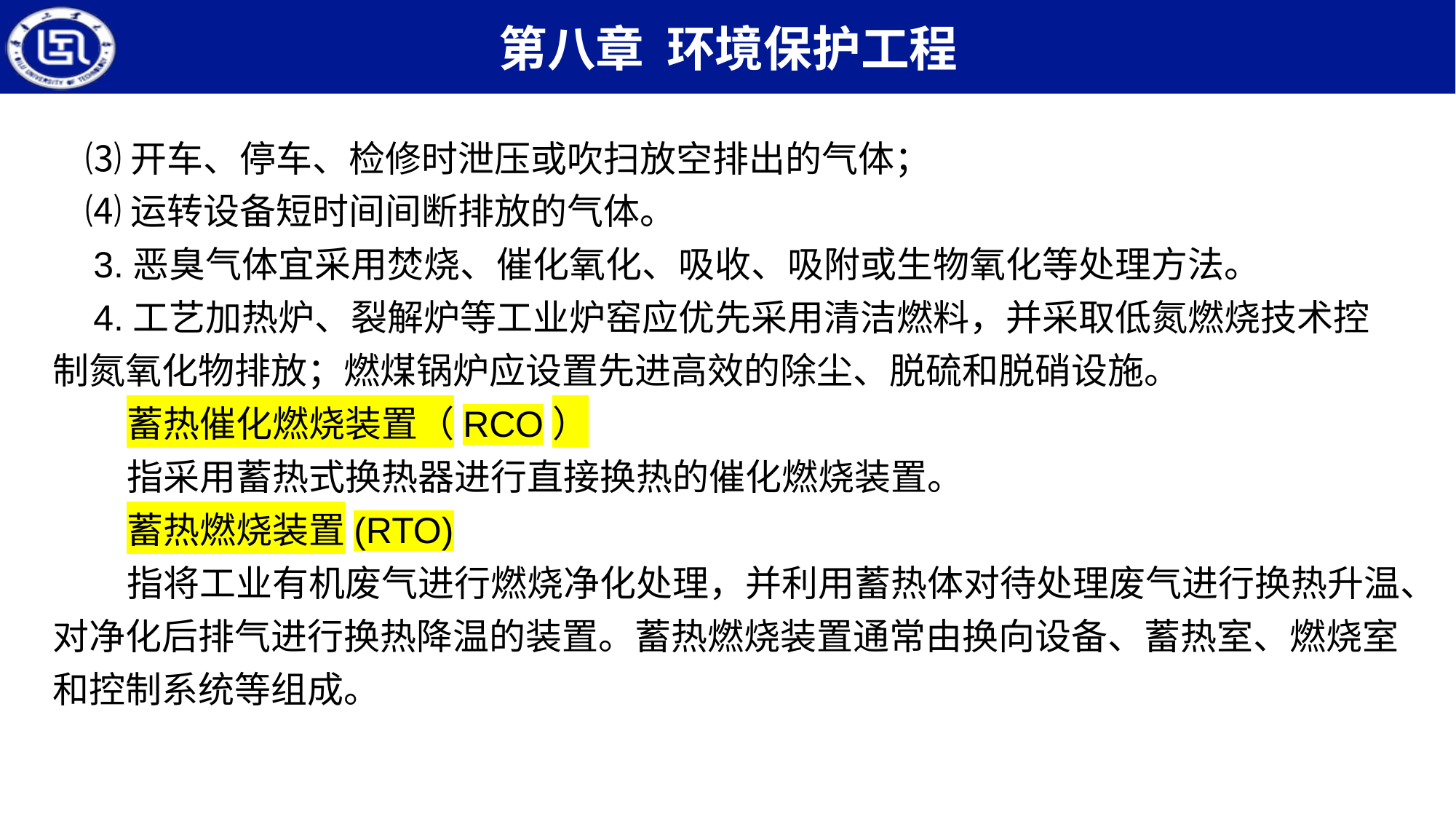

⑶开车、停车、检修时泄压或吹扫放空排出的气体；
    ⑷运转设备短时间间断排放的气体。
    3.恶臭气体宜采用焚烧、催化氧化、吸收、吸附或生物氧化等处理方法。
    4.工艺加热炉、裂解炉等工业炉窑应优先采用清洁燃料，并采取低氮燃烧技术控制氮氧化物排放；燃煤锅炉应设置先进高效的除尘、脱硫和脱硝设施。
        蓄热催化燃烧装置（RCO）
        指采用蓄热式换热器进行直接换热的催化燃烧装置。
        蓄热燃烧装置(RTO)
        指将工业有机废气进行燃烧净化处理，并利用蓄热体对待处理废气进行换热升温、对净化后排气进行换热降温的装置。蓄热燃烧装置通常由换向设备、蓄热室、燃烧室和控制系统等组成。